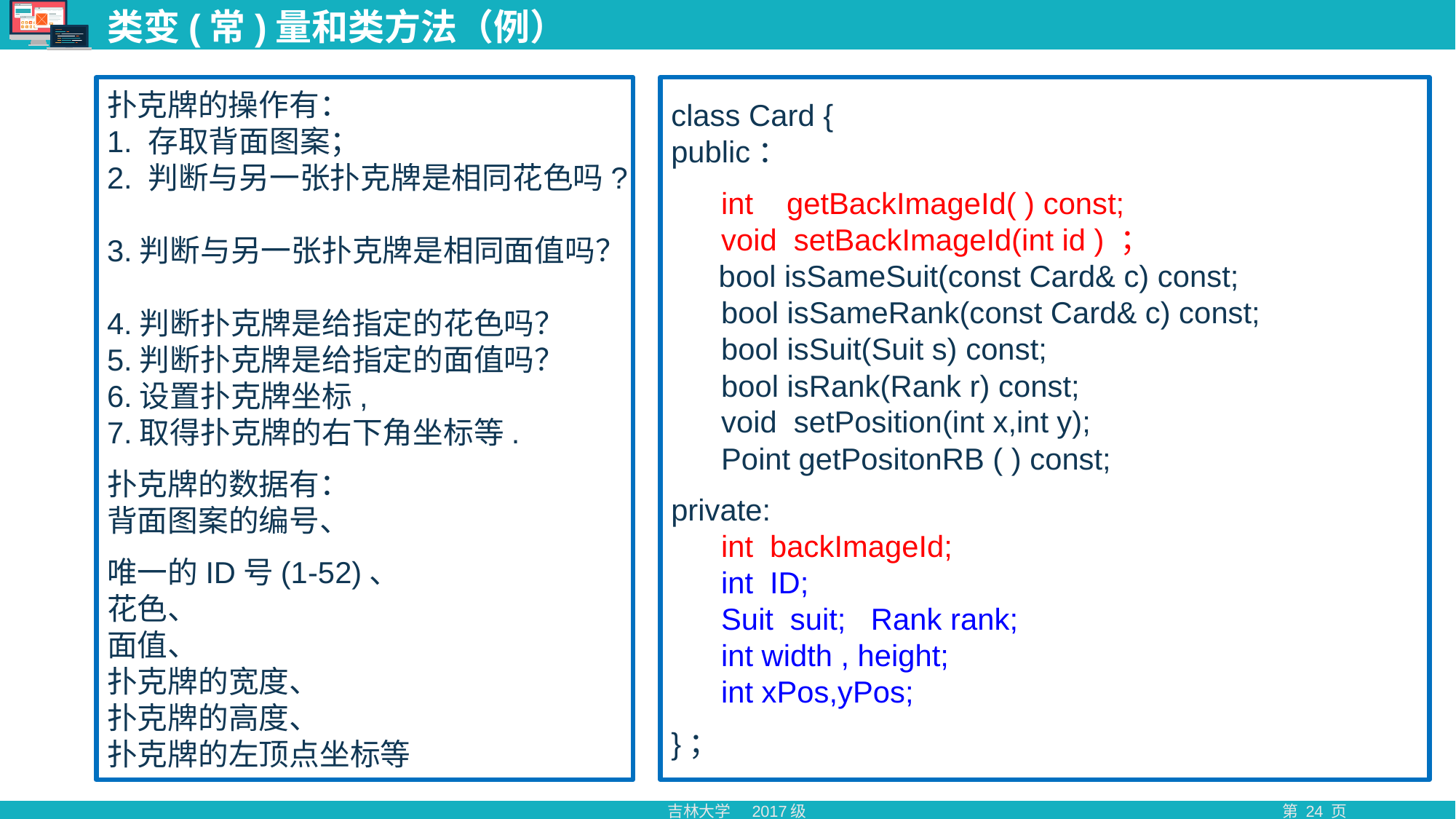

# 类变(常)量和类方法（例）
扑克牌的操作有：
1. 存取背面图案；
2. 判断与另一张扑克牌是相同花色吗?
3.判断与另一张扑克牌是相同面值吗？
4.判断扑克牌是给指定的花色吗？
5.判断扑克牌是给指定的面值吗？
6.设置扑克牌坐标,
7.取得扑克牌的右下角坐标等.
扑克牌的数据有：
背面图案的编号、
唯一的ID号(1-52)、
花色、
面值、
扑克牌的宽度、
扑克牌的高度、
扑克牌的左顶点坐标等
class Card {
public：
      int    getBackImageId( ) const;
      void  setBackImageId(int id ) ；
      bool isSameSuit(const Card& c) const;
      bool isSameRank(const Card& c) const;
      bool isSuit(Suit s) const;
      bool isRank(Rank r) const;
      void  setPosition(int x,int y);
      Point getPositonRB ( ) const;
private:
      int  backImageId;
      int  ID;
      Suit  suit;   Rank rank;
      int width , height;
      int xPos,yPos;
}；